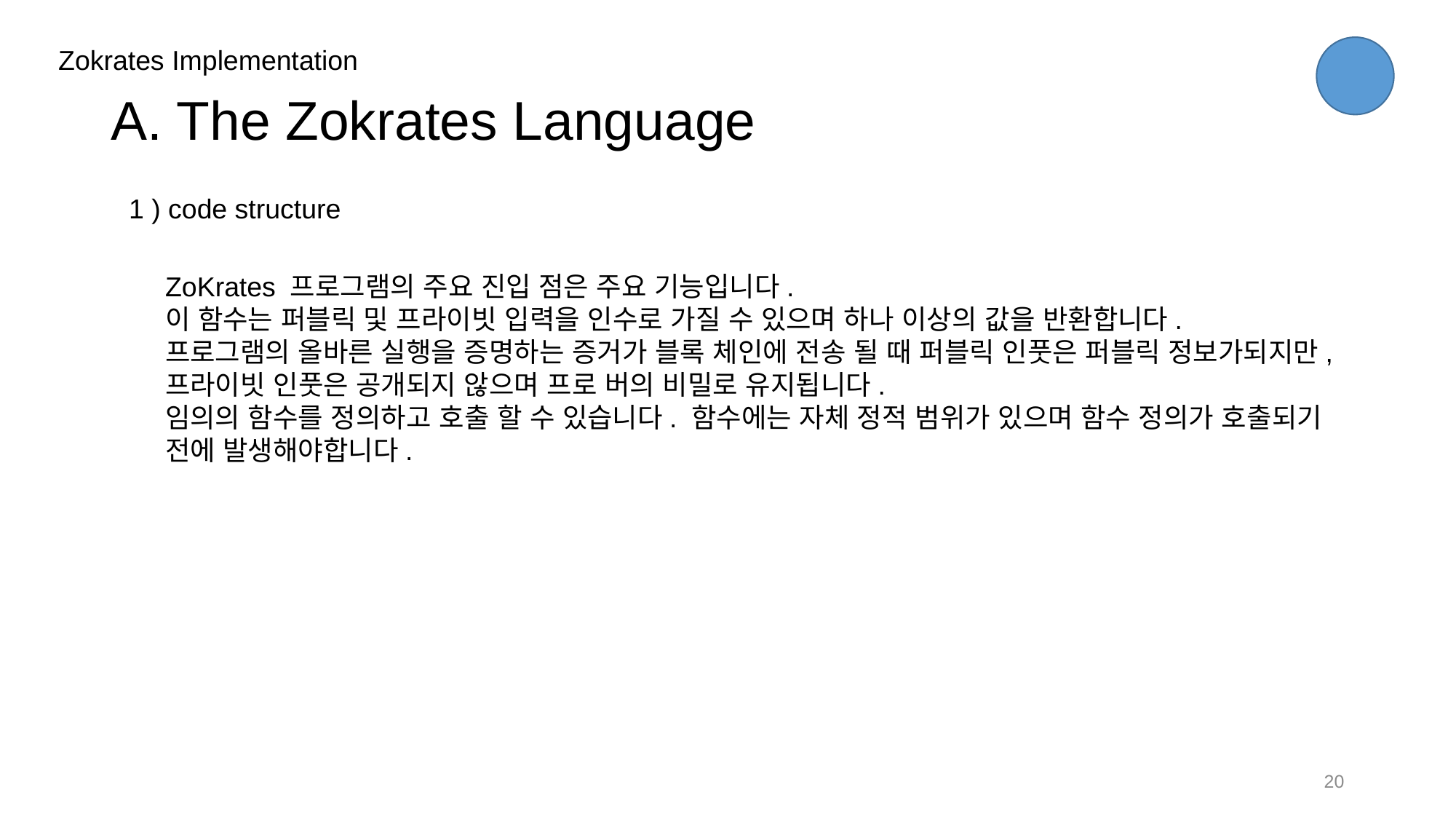

Zokrates Implementation

# A. The Zokrates Language
1 ) code structure
ZoKrates 프로그램의 주요 진입 점은 주요 기능입니다.
이 함수는 퍼블릭 및 프라이빗 입력을 인수로 가질 수 있으며 하나 이상의 값을 반환합니다.
프로그램의 올바른 실행을 증명하는 증거가 블록 체인에 전송 될 때 퍼블릭 인풋은 퍼블릭 정보가되지만, 프라이빗 인풋은 공개되지 않으며 프로 버의 비밀로 유지됩니다.
임의의 함수를 정의하고 호출 할 수 있습니다. 함수에는 자체 정적 범위가 있으며 함수 정의가 호출되기 전에 발생해야합니다.
20